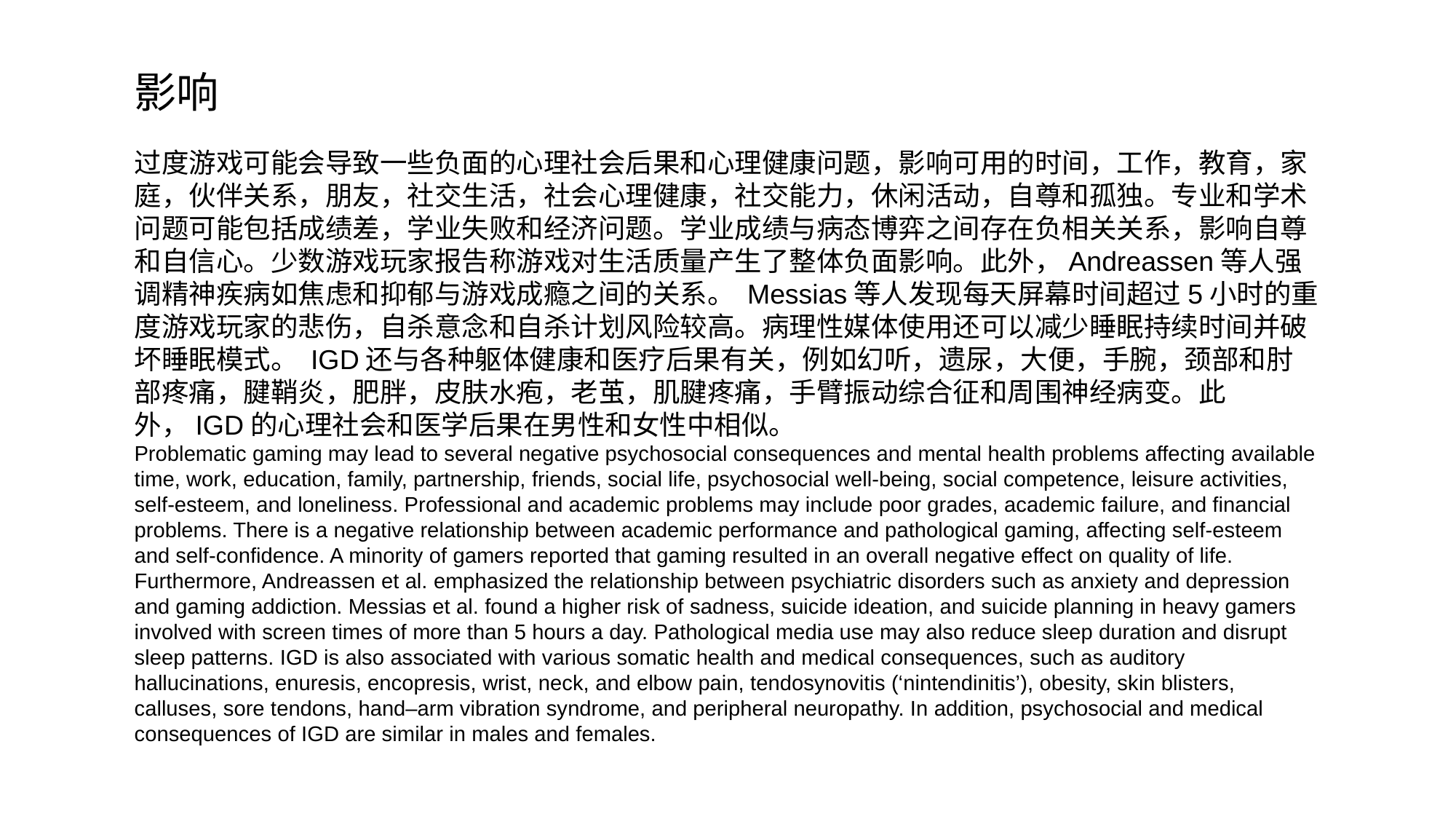

影响
过度游戏可能会导致一些负面的心理社会后果和心理健康问题，影响可用的时间，工作，教育，家庭，伙伴关系，朋友，社交生活，社会心理健康，社交能力，休闲活动，自尊和孤独。专业和学术问题可能包括成绩差，学业失败和经济问题。学业成绩与病态博弈之间存在负相关关系，影响自尊和自信心。少数游戏玩家报告称游戏对生活质量产生了整体负面影响。此外，Andreassen等人强调精神疾病如焦虑和抑郁与游戏成瘾之间的关系。 Messias等人发现每天屏幕时间超过5小时的重度游戏玩家的悲伤，自杀意念和自杀计划风险较高。病理性媒体使用还可以减少睡眠持续时间并破坏睡眠模式。 IGD还与各种躯体健康和医疗后果有关，例如幻听，遗尿，大便，手腕，颈部和肘部疼痛，腱鞘炎，肥胖，皮肤水疱，老茧，肌腱疼痛，手臂振动综合征和周围神经病变。此外，IGD的心理社会和医学后果在男性和女性中相似。
Problematic gaming may lead to several negative psychosocial consequences and mental health problems affecting available time, work, education, family, partnership, friends, social life, psychosocial well‐being, social competence, leisure activities, self‐esteem, and loneliness. Professional and academic problems may include poor grades, academic failure, and financial problems. There is a negative relationship between academic performance and pathological gaming, affecting self‐esteem and self‐confidence. A minority of gamers reported that gaming resulted in an overall negative effect on quality of life. Furthermore, Andreassen et al. emphasized the relationship between psychiatric disorders such as anxiety and depression and gaming addiction. Messias et al. found a higher risk of sadness, suicide ideation, and suicide planning in heavy gamers involved with screen times of more than 5 hours a day. Pathological media use may also reduce sleep duration and disrupt sleep patterns. IGD is also associated with various somatic health and medical consequences, such as auditory hallucinations, enuresis, encopresis, wrist, neck, and elbow pain, tendosynovitis (‘nintendinitis’), obesity, skin blisters, calluses, sore tendons, hand–arm vibration syndrome, and peripheral neuropathy. In addition, psychosocial and medical consequences of IGD are similar in males and females.